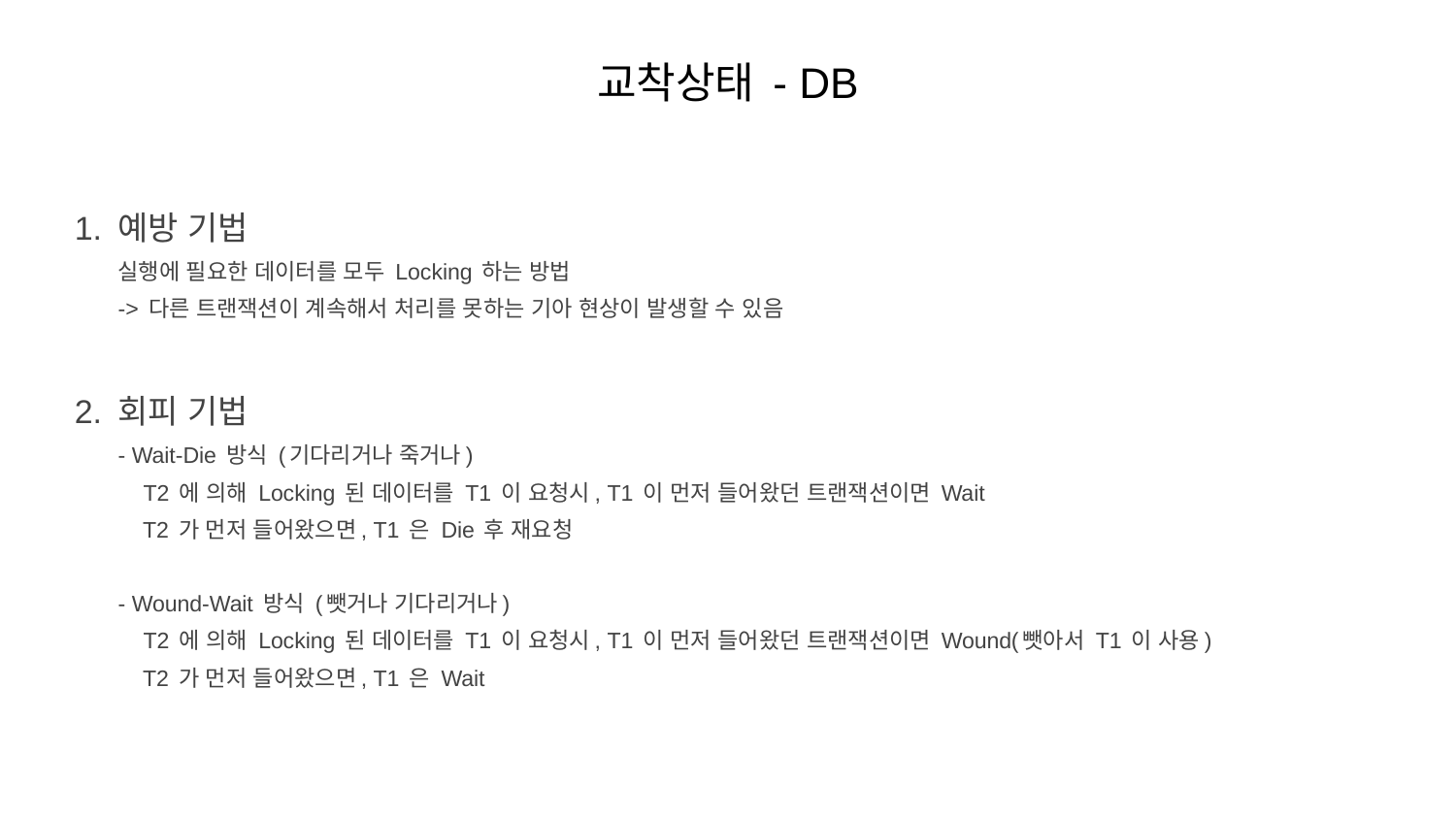

# 교착상태 - DB

예방 기법
실행에 필요한 데이터를 모두 Locking 하는 방법
-> 다른 트랜잭션이 계속해서 처리를 못하는 기아 현상이 발생할 수 있음
회피 기법
- Wait-Die 방식 (기다리거나 죽거나)
    T2 에 의해 Locking 된 데이터를 T1 이 요청시, T1 이 먼저 들어왔던 트랜잭션이면 Wait
    T2 가 먼저 들어왔으면, T1 은 Die 후 재요청
- Wound-Wait 방식 (뺏거나 기다리거나)
    T2 에 의해 Locking 된 데이터를 T1 이 요청시, T1 이 먼저 들어왔던 트랜잭션이면 Wound(뺏아서 T1 이 사용)
    T2 가 먼저 들어왔으면, T1 은 Wait